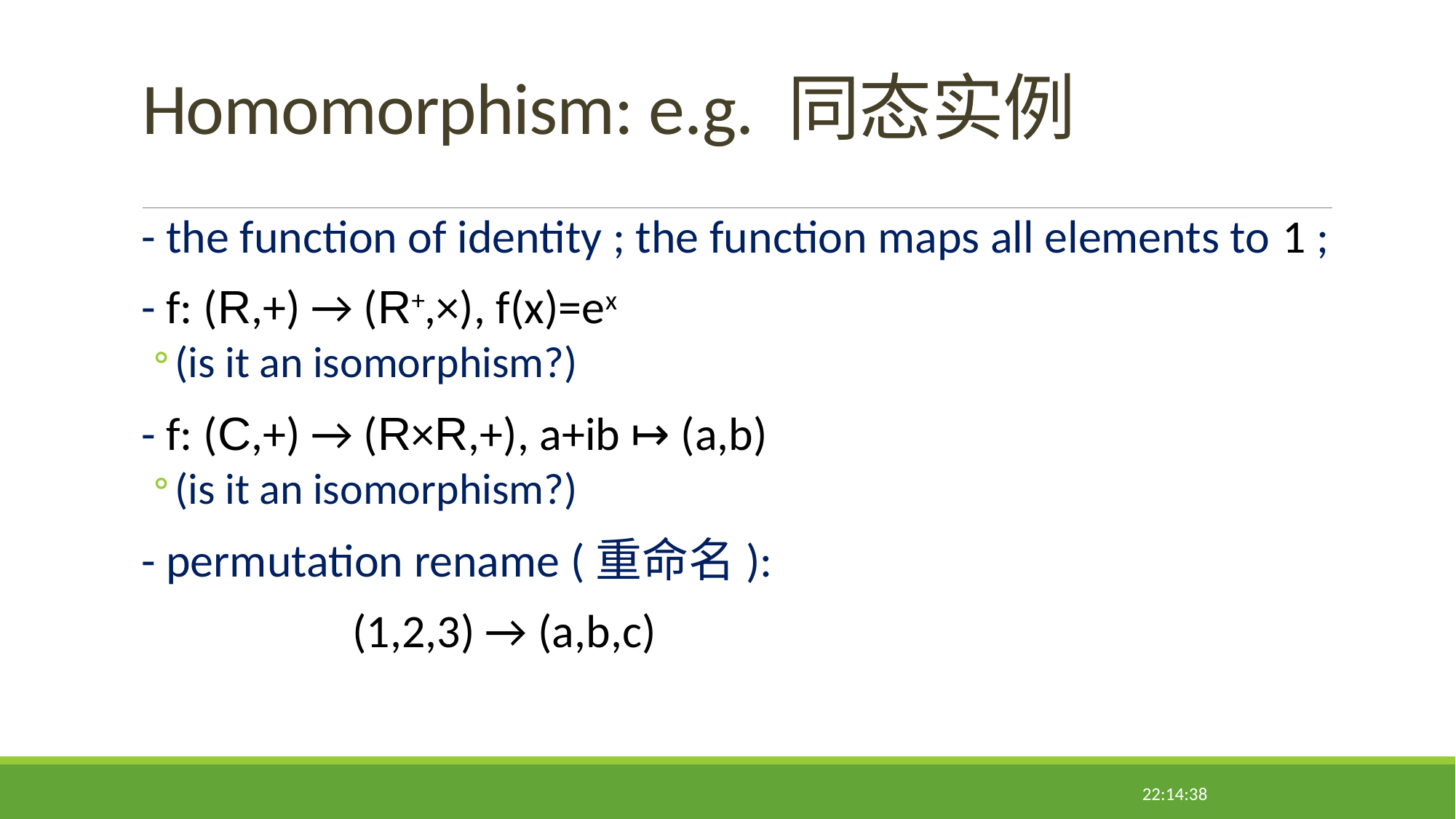

# Homomorphism: e.g. 同态实例
- the function of identity ; the function maps all elements to 1 ;
- f: (R,+) → (R+,×), f(x)=ex
(is it an isomorphism?)
- f: (C,+) → (R×R,+), a+ib ↦ (a,b)
(is it an isomorphism?)
- permutation rename (重命名):
                    (1,2,3) → (a,b,c)
22:14:38